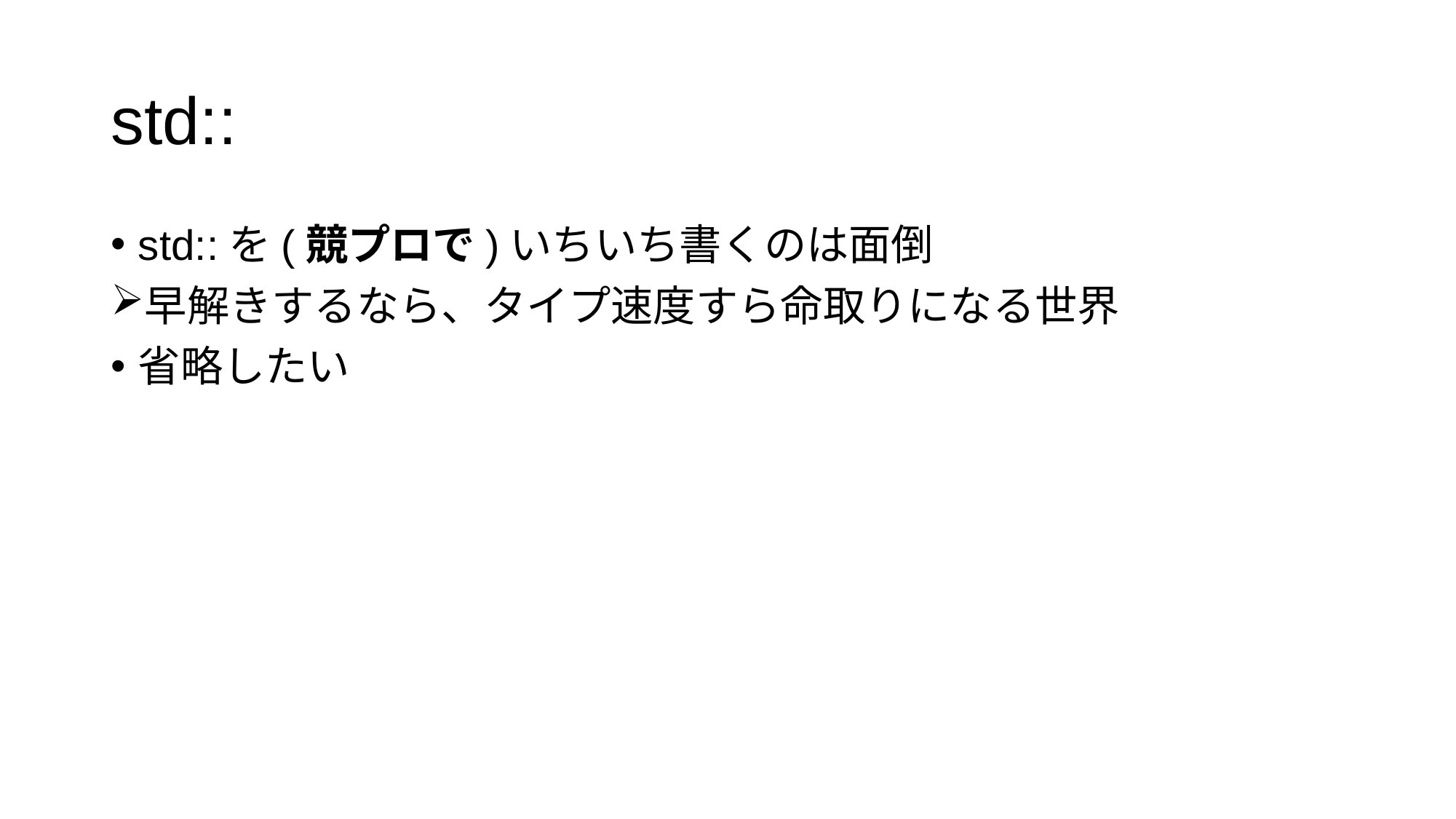

# std::
std::を(競プロで)いちいち書くのは面倒
早解きするなら、タイプ速度すら命取りになる世界
省略したい